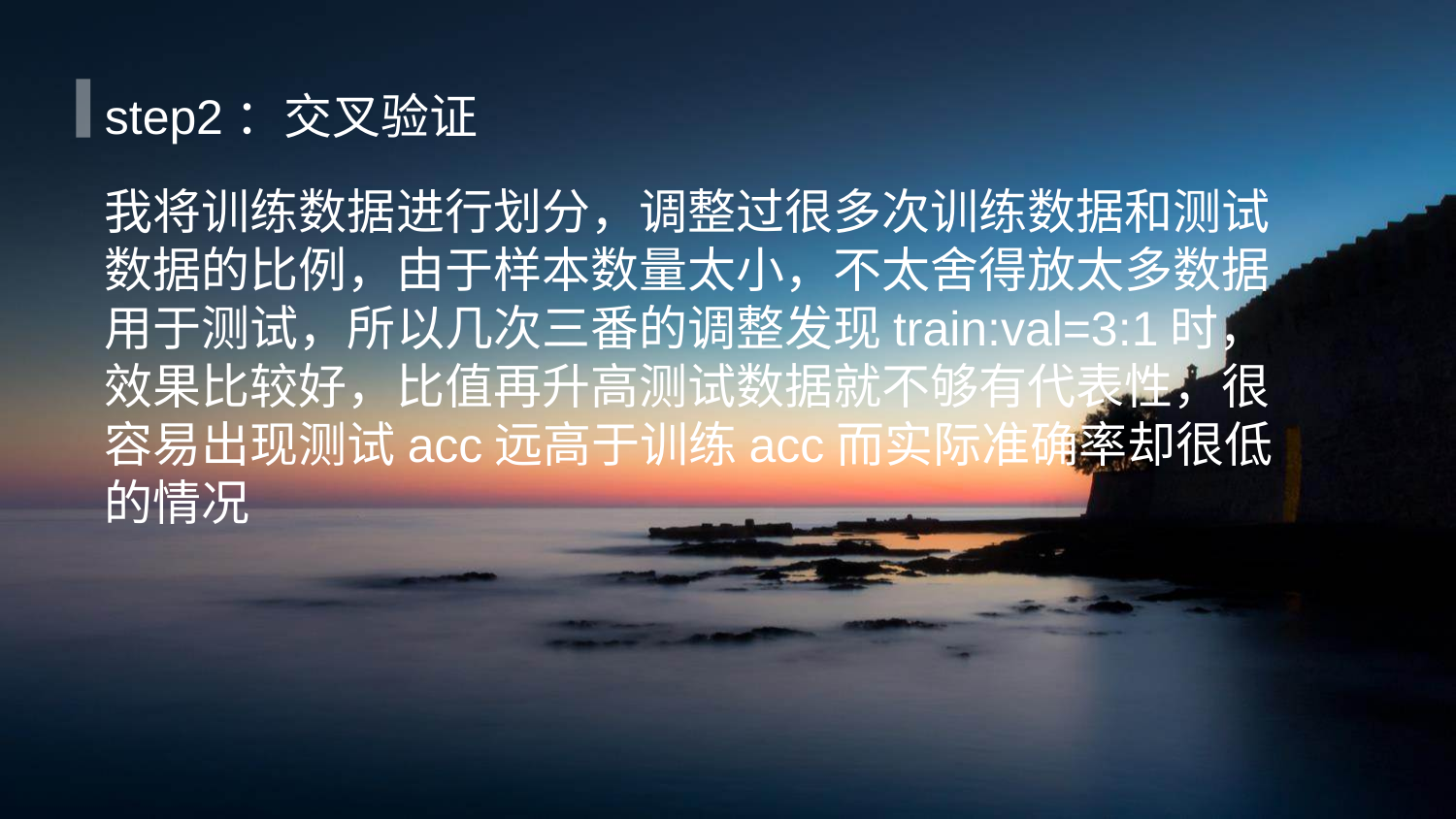

step2：交叉验证

我将训练数据进行划分，调整过很多次训练数据和测试数据的比例，由于样本数量太小，不太舍得放太多数据用于测试，所以几次三番的调整发现train:val=3:1时，效果比较好，比值再升高测试数据就不够有代表性，很容易出现测试acc远高于训练acc而实际准确率却很低的情况